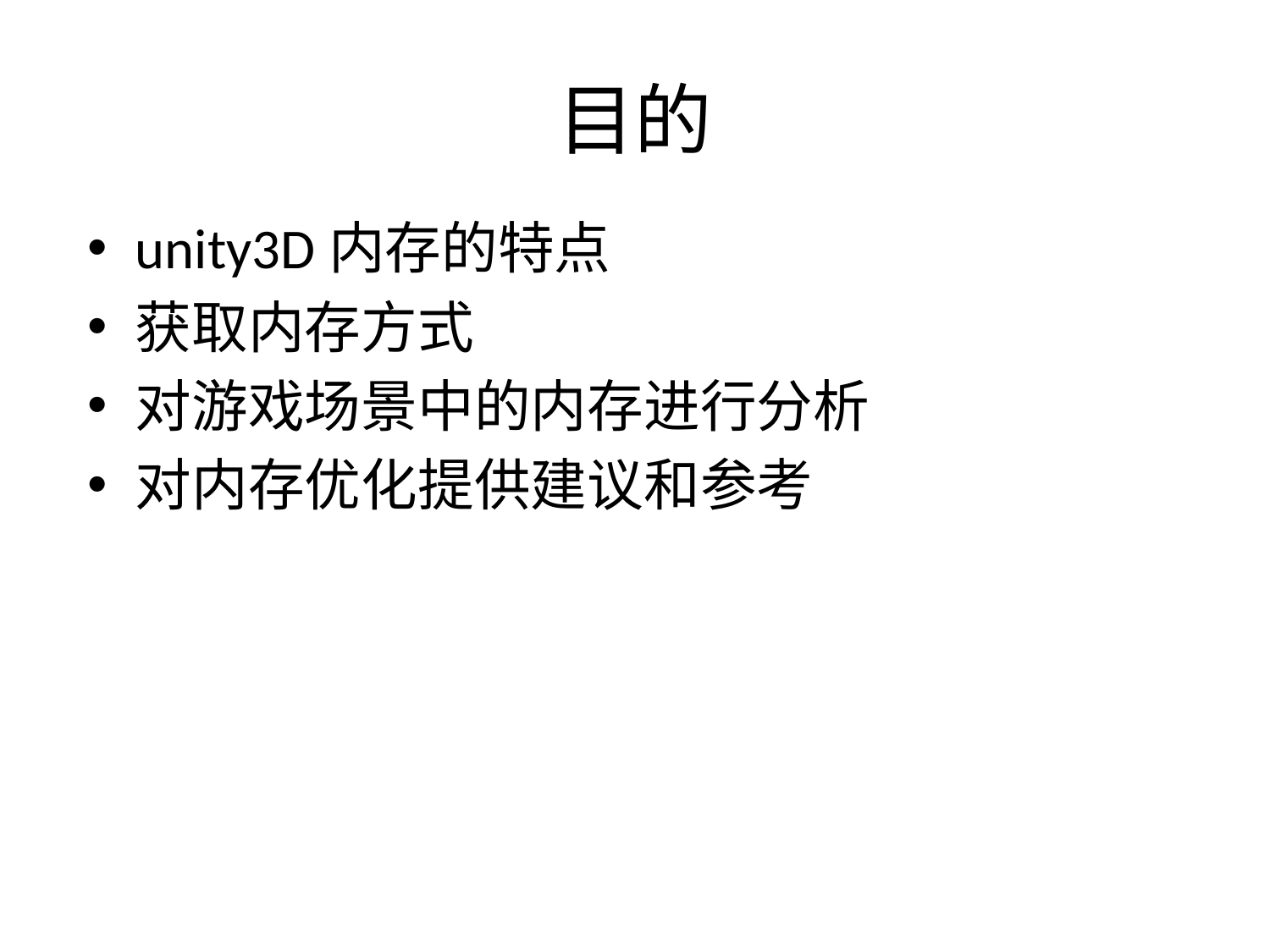

# 目的
unity3D内存的特点
获取内存方式
对游戏场景中的内存进行分析
对内存优化提供建议和参考